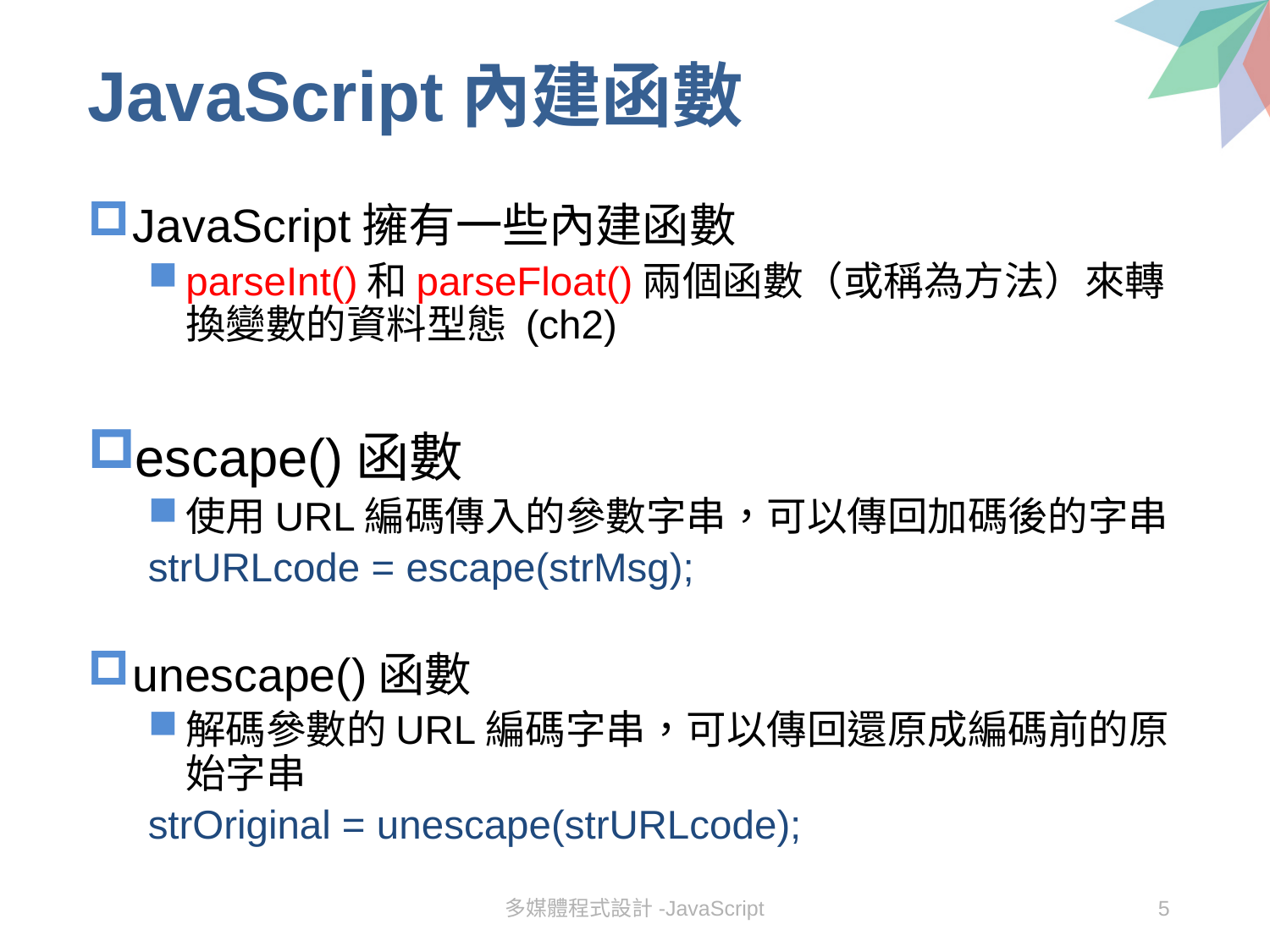

# JavaScript內建函數
JavaScript擁有一些內建函數
parseInt()和parseFloat()兩個函數（或稱為方法）來轉換變數的資料型態 (ch2)

escape()函數
使用URL編碼傳入的參數字串，可以傳回加碼後的字串
strURLcode = escape(strMsg);

unescape()函數
解碼參數的URL編碼字串，可以傳回還原成編碼前的原始字串
strOriginal = unescape(strURLcode);
多媒體程式設計-JavaScript
5